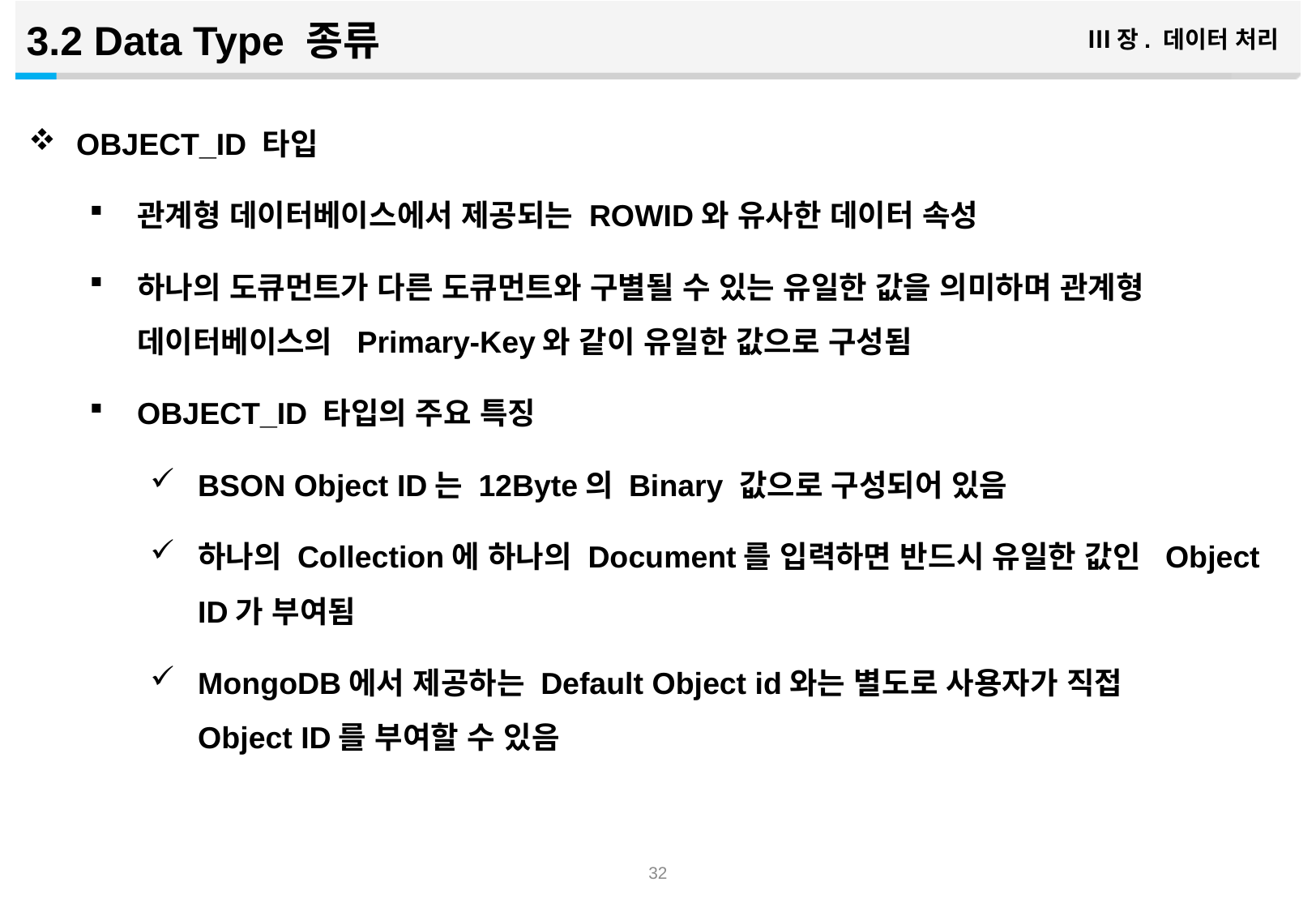

3.2 Data Type 종류
Ⅲ장. 데이터 처리
OBJECT_ID 타입
관계형 데이터베이스에서 제공되는 ROWID와 유사한 데이터 속성
하나의 도큐먼트가 다른 도큐먼트와 구별될 수 있는 유일한 값을 의미하며 관계형 데이터베이스의  Primary-Key와 같이 유일한 값으로 구성됨
OBJECT_ID 타입의 주요 특징
BSON Object ID는 12Byte의 Binary 값으로 구성되어 있음
하나의 Collection에 하나의 Document를 입력하면 반드시 유일한 값인  Object ID가 부여됨
MongoDB에서 제공하는 Default Object id와는 별도로 사용자가 직접         Object ID를 부여할 수 있음

32